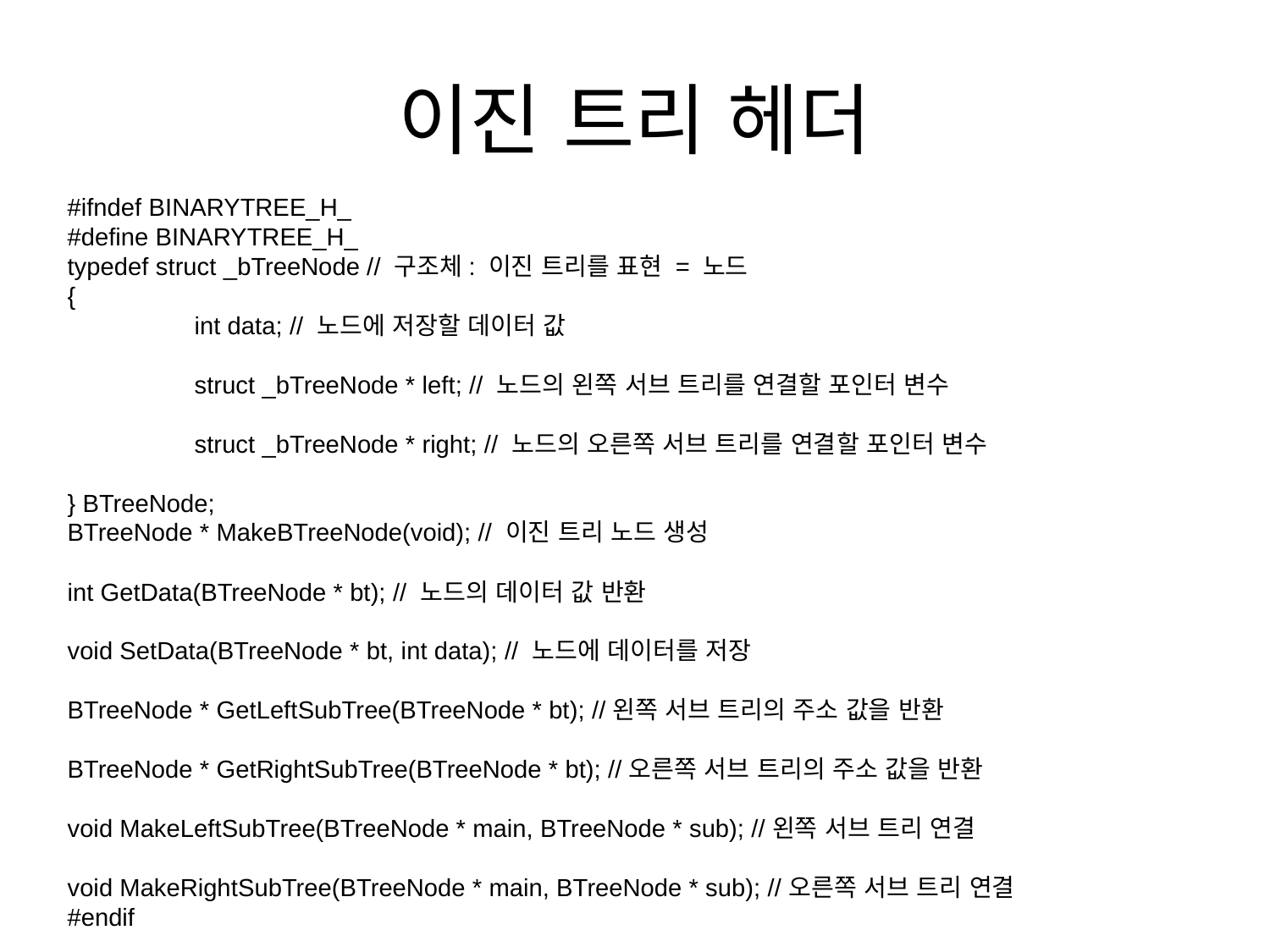

# 이진 트리 헤더
#ifndef BINARYTREE_H_
#define BINARYTREE_H_
typedef struct _bTreeNode // 구조체: 이진 트리를 표현 = 노드
{
	int data; // 노드에 저장할 데이터 값

	struct _bTreeNode * left; // 노드의 왼쪽 서브 트리를 연결할 포인터 변수

	struct _bTreeNode * right; // 노드의 오른쪽 서브 트리를 연결할 포인터 변수

} BTreeNode;
BTreeNode * MakeBTreeNode(void); // 이진 트리 노드 생성

int GetData(BTreeNode * bt); // 노드의 데이터 값 반환

void SetData(BTreeNode * bt, int data); // 노드에 데이터를 저장

BTreeNode * GetLeftSubTree(BTreeNode * bt); //왼쪽 서브 트리의 주소 값을 반환

BTreeNode * GetRightSubTree(BTreeNode * bt); //오른쪽 서브 트리의 주소 값을 반환

void MakeLeftSubTree(BTreeNode * main, BTreeNode * sub); //왼쪽 서브 트리 연결

void MakeRightSubTree(BTreeNode * main, BTreeNode * sub); //오른쪽 서브 트리 연결
#endif